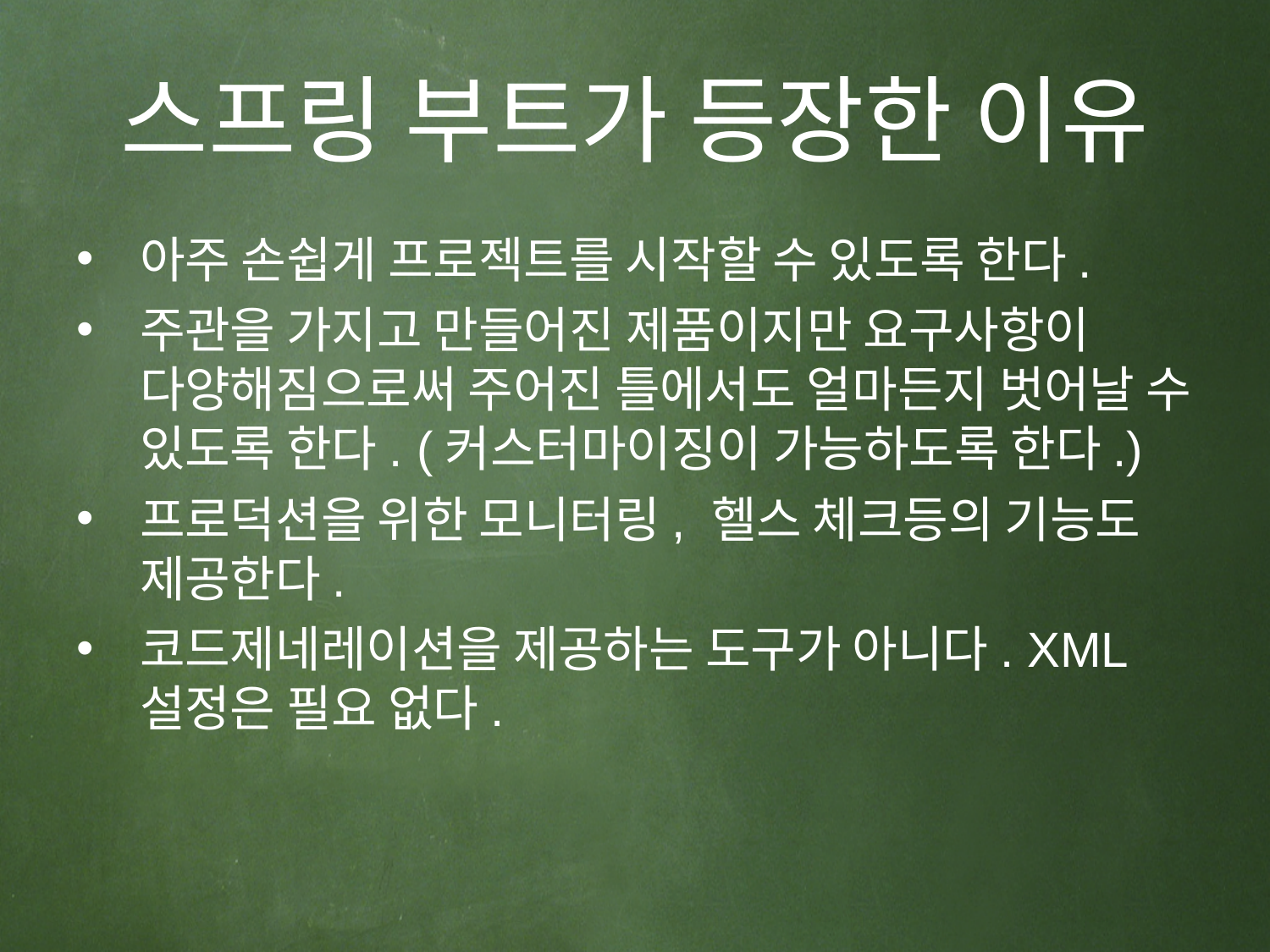

# 스프링 부트가 등장한 이유
아주 손쉽게 프로젝트를 시작할 수 있도록 한다.
주관을 가지고 만들어진 제품이지만 요구사항이 다양해짐으로써 주어진 틀에서도 얼마든지 벗어날 수 있도록 한다. (커스터마이징이 가능하도록 한다.)
프로덕션을 위한 모니터링, 헬스 체크등의 기능도 제공한다.
코드제네레이션을 제공하는 도구가 아니다. XML설정은 필요 없다.